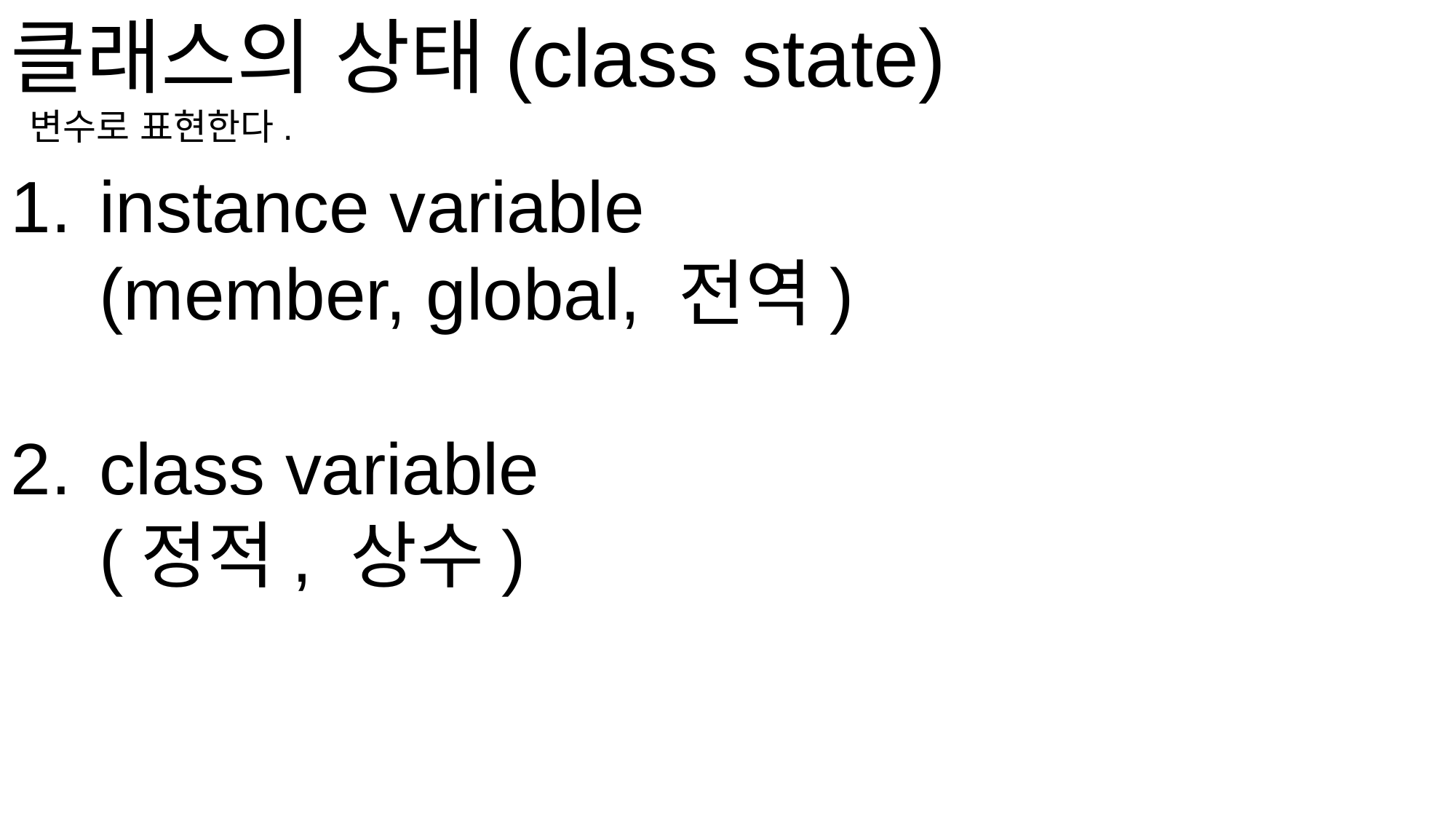

클래스의 상태(class state)
 변수로 표현한다.
instance variable
(member, global, 전역)
class variable
(정적, 상수)